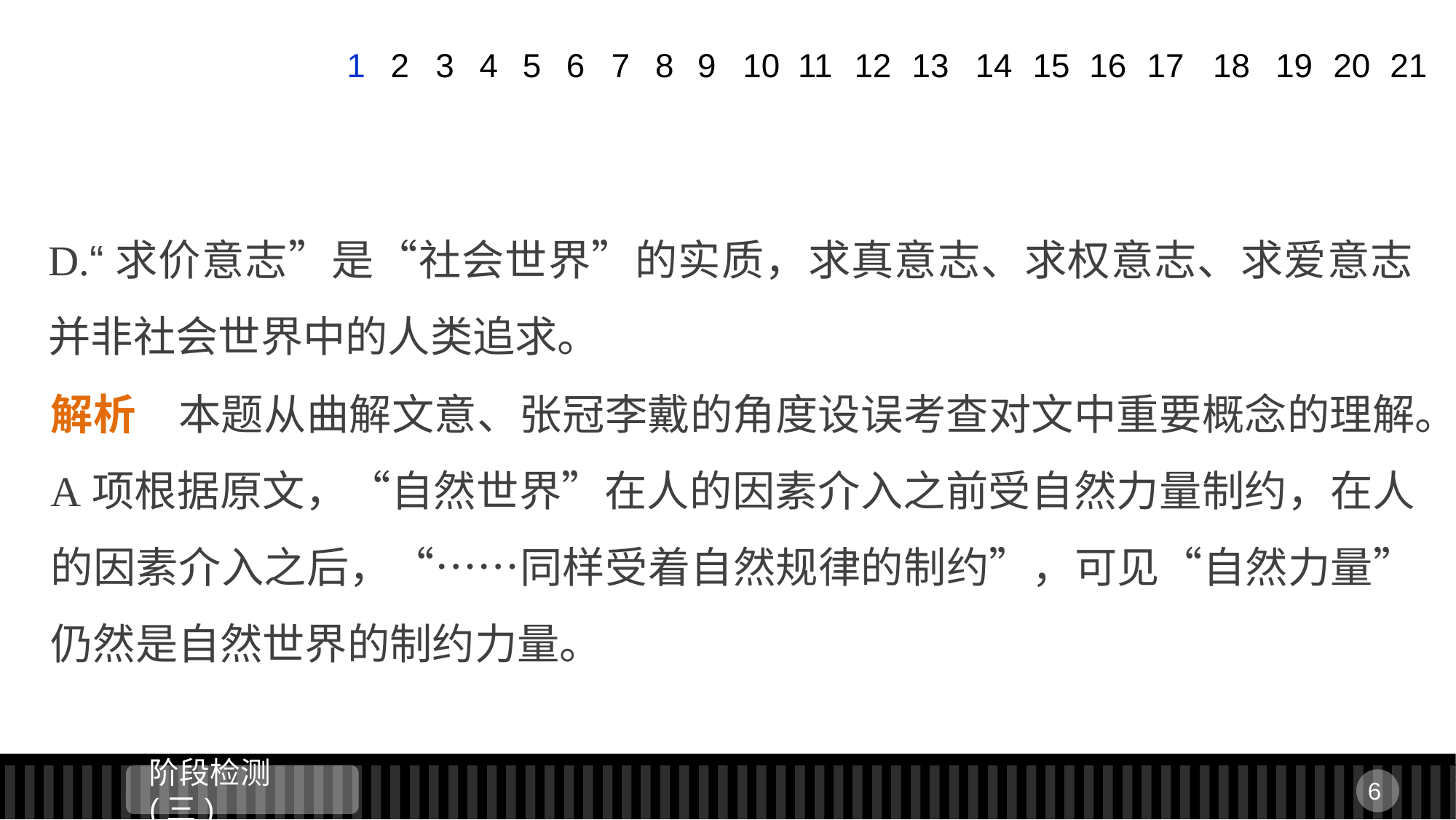

1
2
3
4
5
6
7
8
9
11
12
13
14
15
16
17
18
19
20
21
10
D.“求价意志”是“社会世界”的实质，求真意志、求权意志、求爱意志并非社会世界中的人类追求。
解析　本题从曲解文意、张冠李戴的角度设误考查对文中重要概念的理解。A项根据原文，“自然世界”在人的因素介入之前受自然力量制约，在人的因素介入之后，“……同样受着自然规律的制约”，可见“自然力量”仍然是自然世界的制约力量。